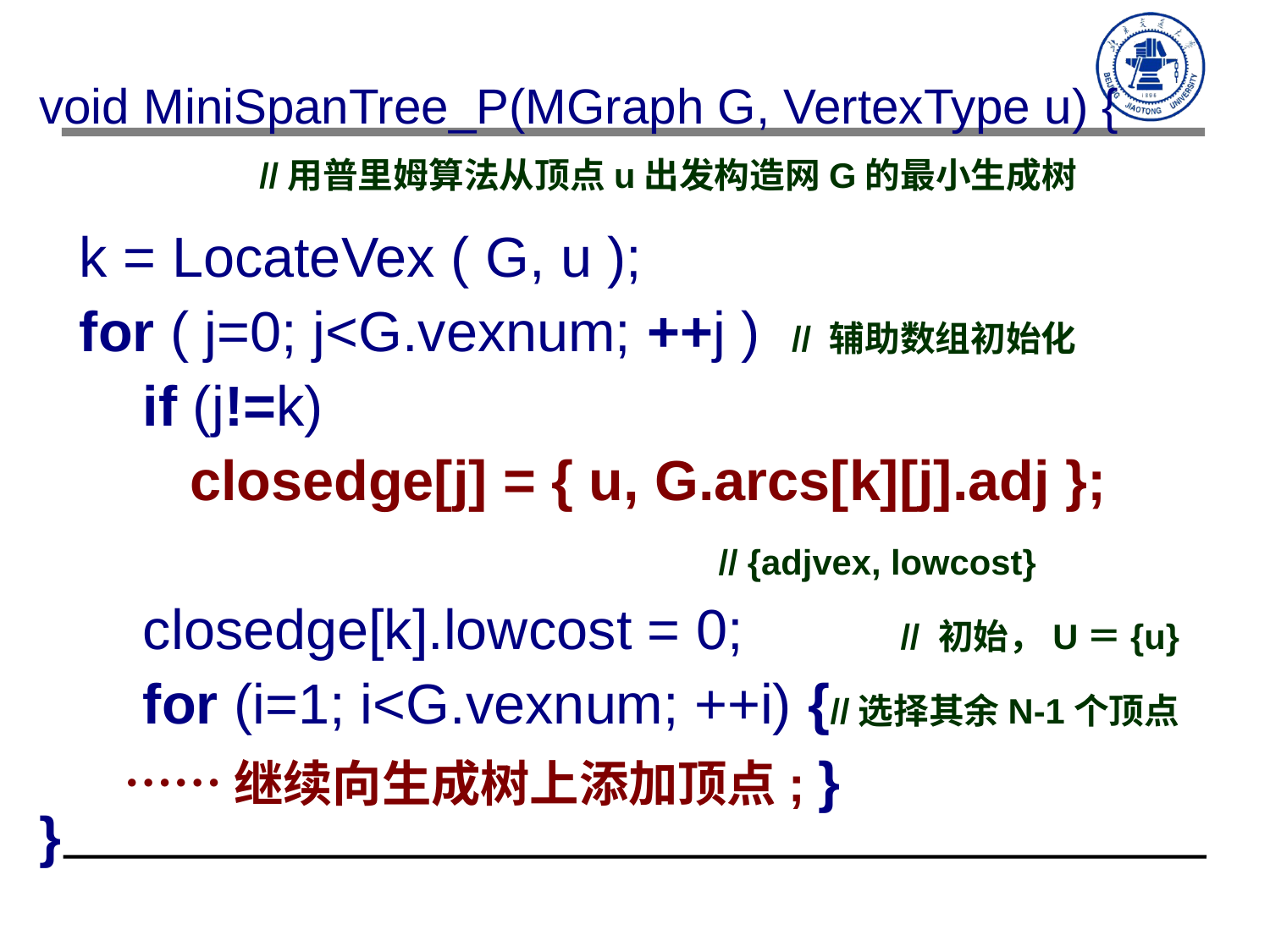

void MiniSpanTree_P(MGraph G, VertexType u) {
                //用普里姆算法从顶点u出发构造网G的最小生成树

}
    k = LocateVex ( G, u );
    for ( j=0; j<G.vexnum; ++j )  // 辅助数组初始化
    if (j!=k)
       closedge[j] = { u, G.arcs[k][j].adj };
　                                            // {adjvex, lowcost}
    closedge[k].lowcost = 0;          // 初始，U＝{u}
    for (i=1; i<G.vexnum; ++i) {//选择其余N-1个顶点
……继续向生成树上添加顶点; }